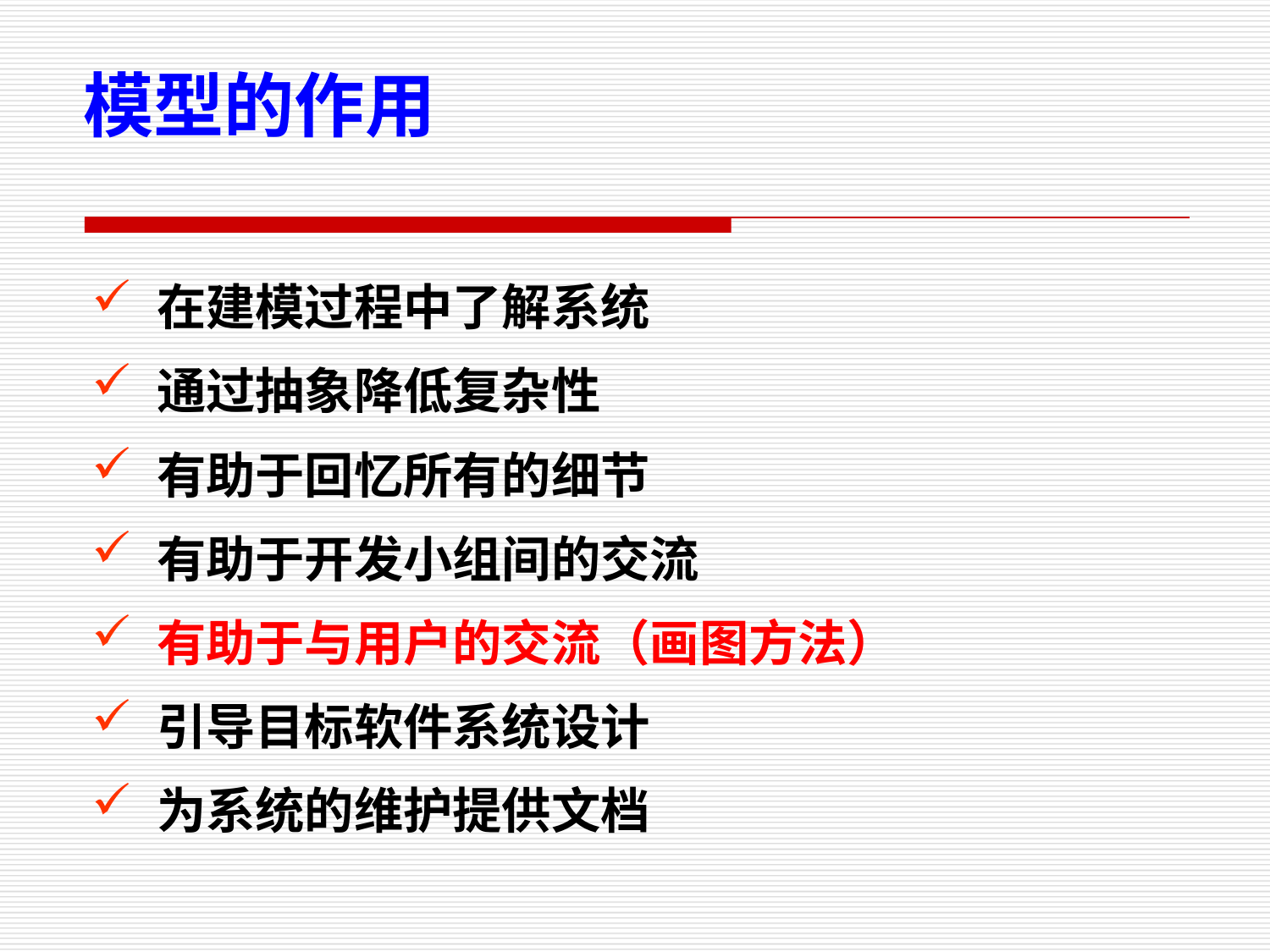

模型的作用
在建模过程中了解系统
通过抽象降低复杂性
有助于回忆所有的细节
有助于开发小组间的交流
有助于与用户的交流（画图方法）
引导目标软件系统设计
为系统的维护提供文档